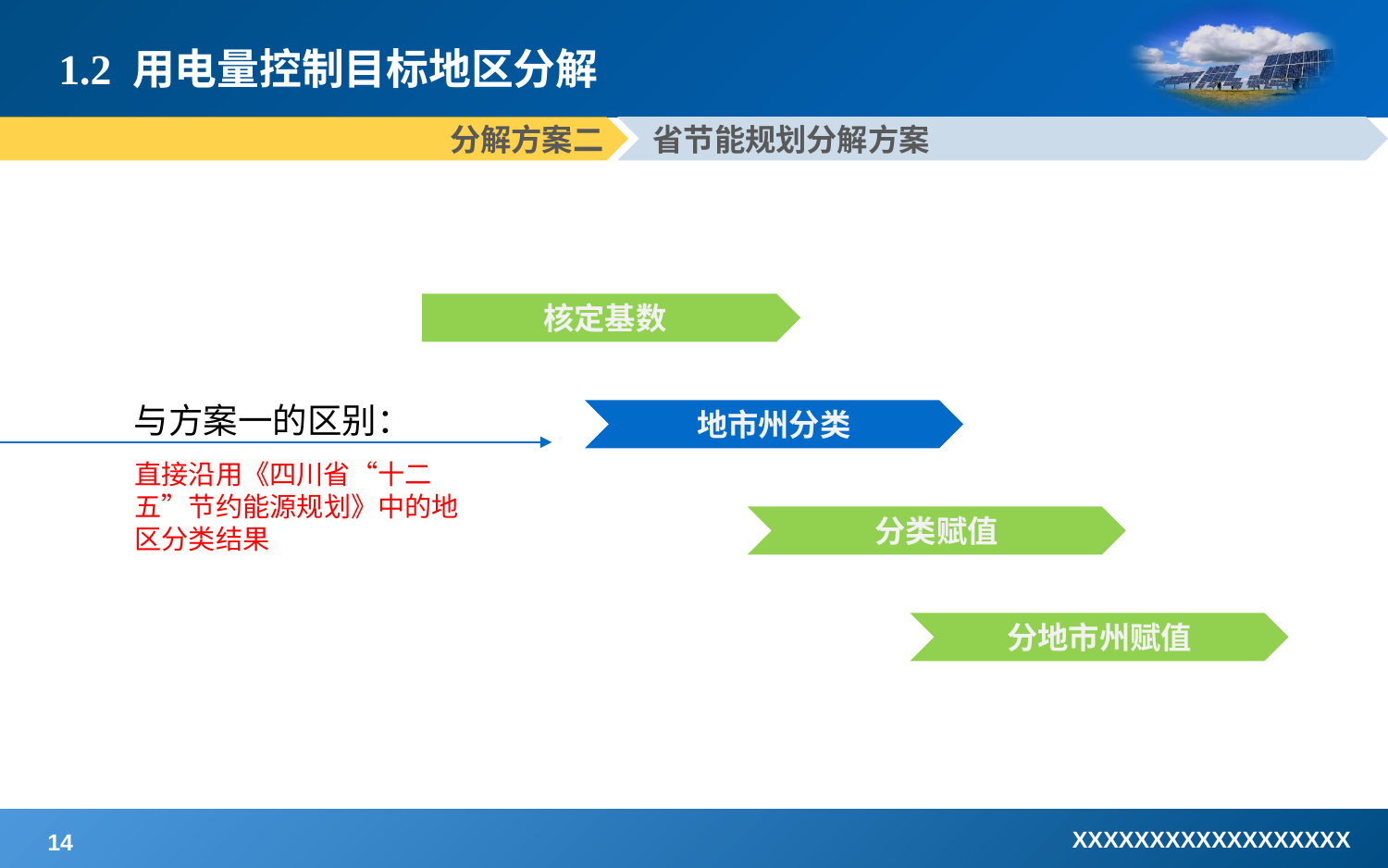

# 1.2 用电量控制目标地区分解
分解方案二
省节能规划分解方案
核定基数
与方案一的区别：
地市州分类
直接沿用《四川省“十二五”节约能源规划》中的地区分类结果
分类赋值
分地市州赋值